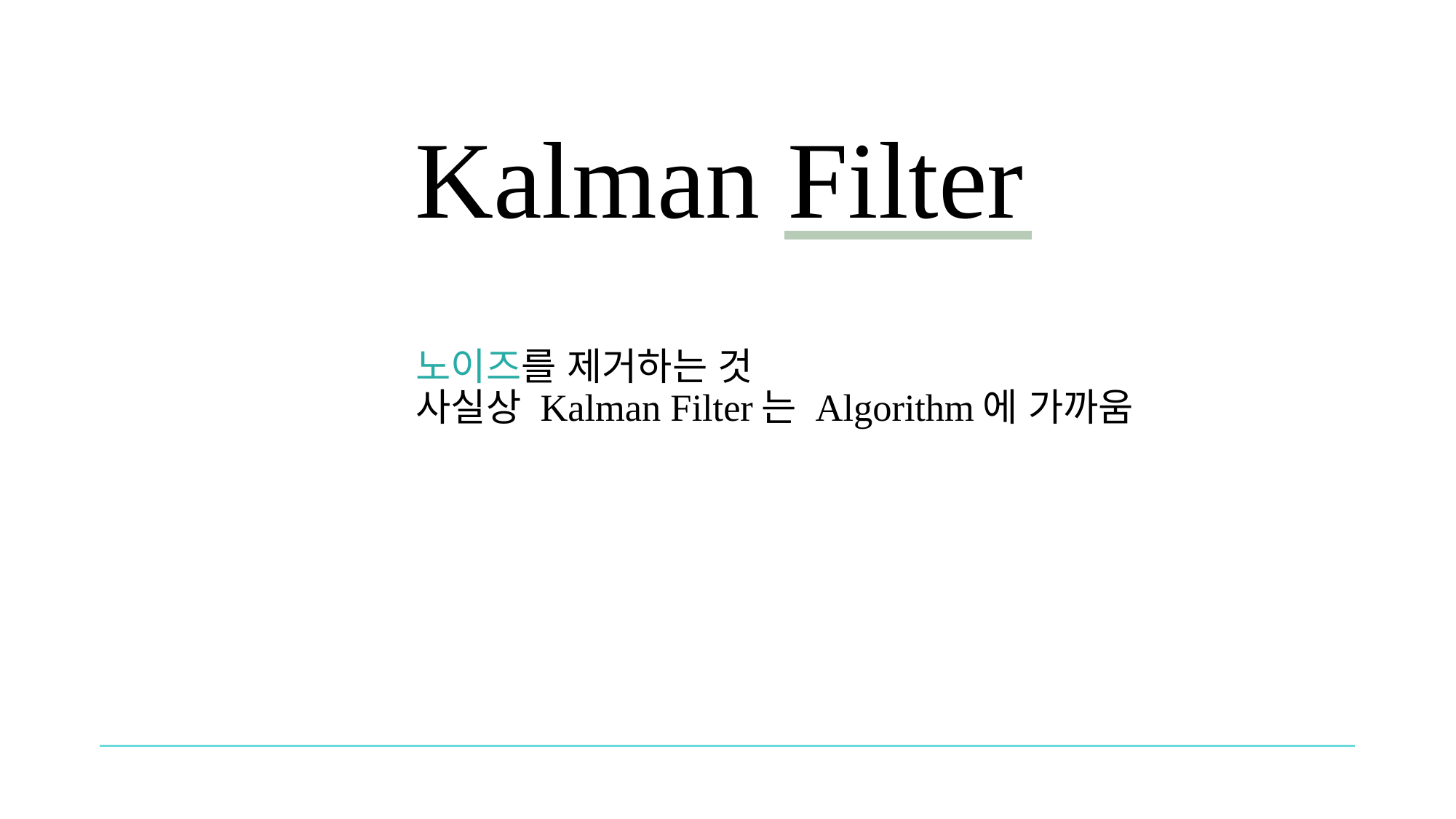

# Kalman Filter
노이즈를 제거하는 것
사실상 Kalman Filter는 Algorithm에 가까움